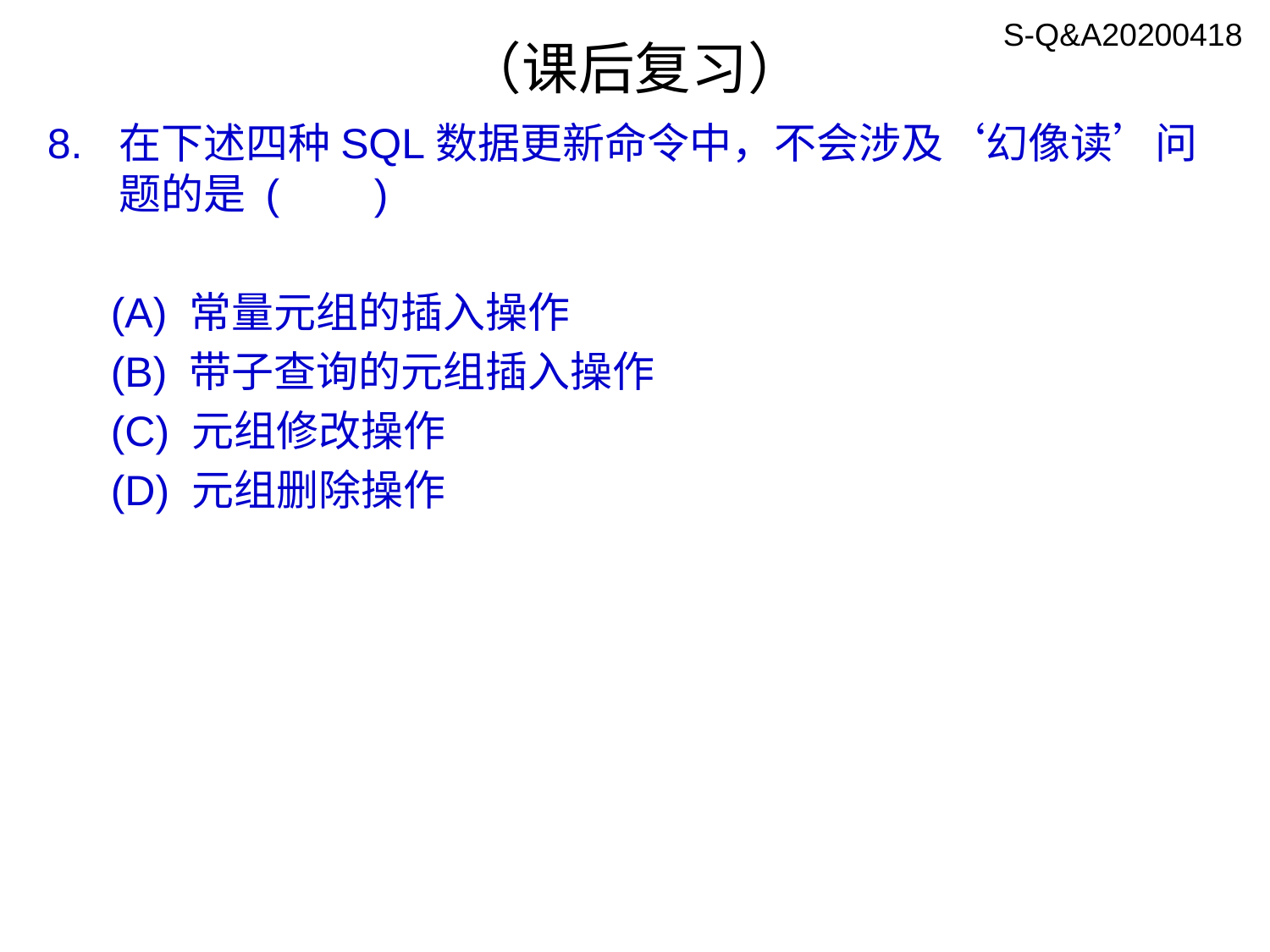

S-Q&A20200418
# （课后复习）
在下述四种SQL数据更新命令中，不会涉及‘幻像读’问题的是 (        )

(A) 常量元组的插入操作
(B) 带子查询的元组插入操作
(C) 元组修改操作
(D) 元组删除操作